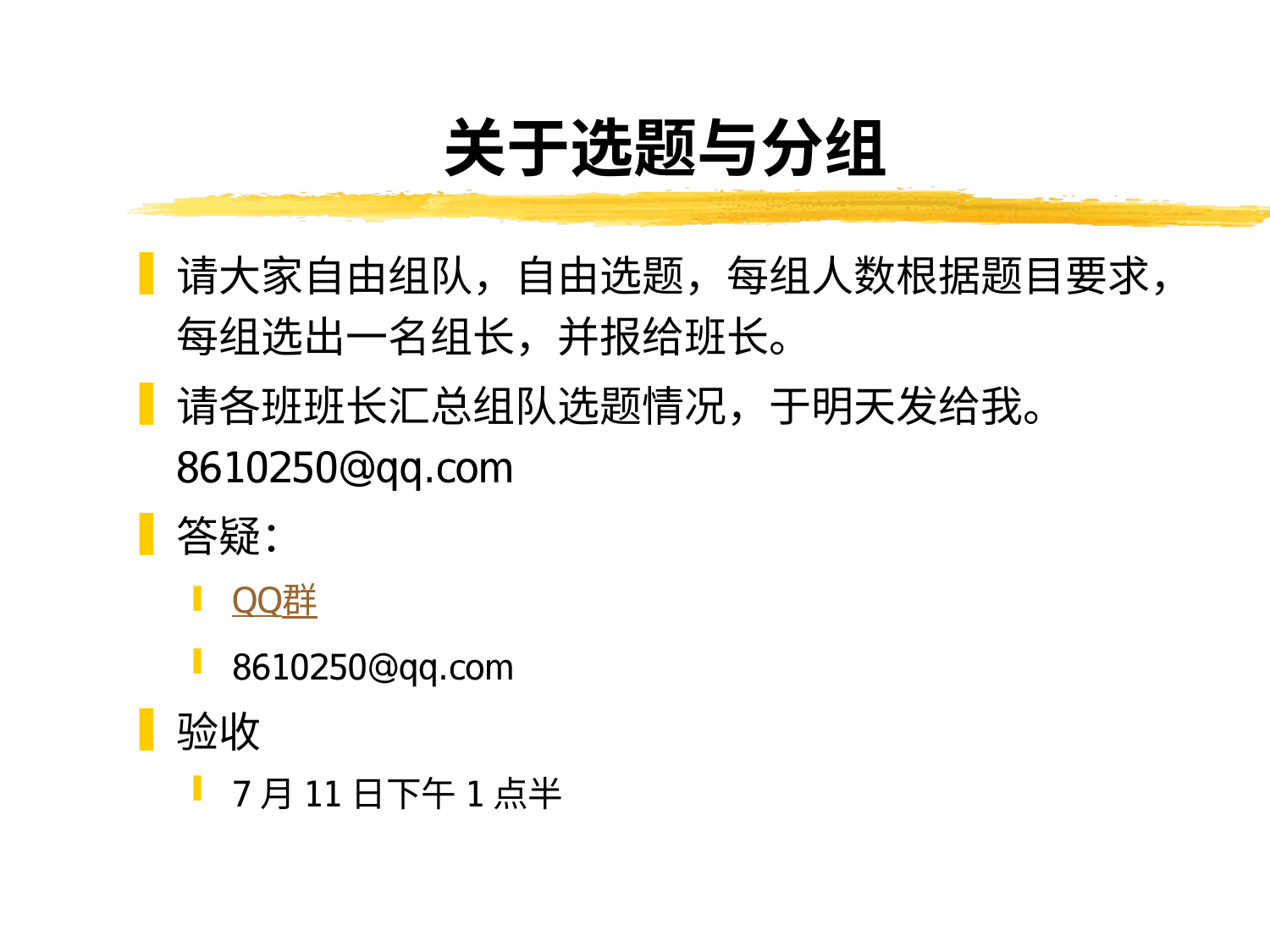

# 关于选题与分组
请大家自由组队，自由选题，每组人数根据题目要求，每组选出一名组长，并报给班长。
请各班班长汇总组队选题情况，于明天发给我。 8610250@qq.com
答疑：
QQ群
8610250@qq.com
验收
7月11日下午1点半